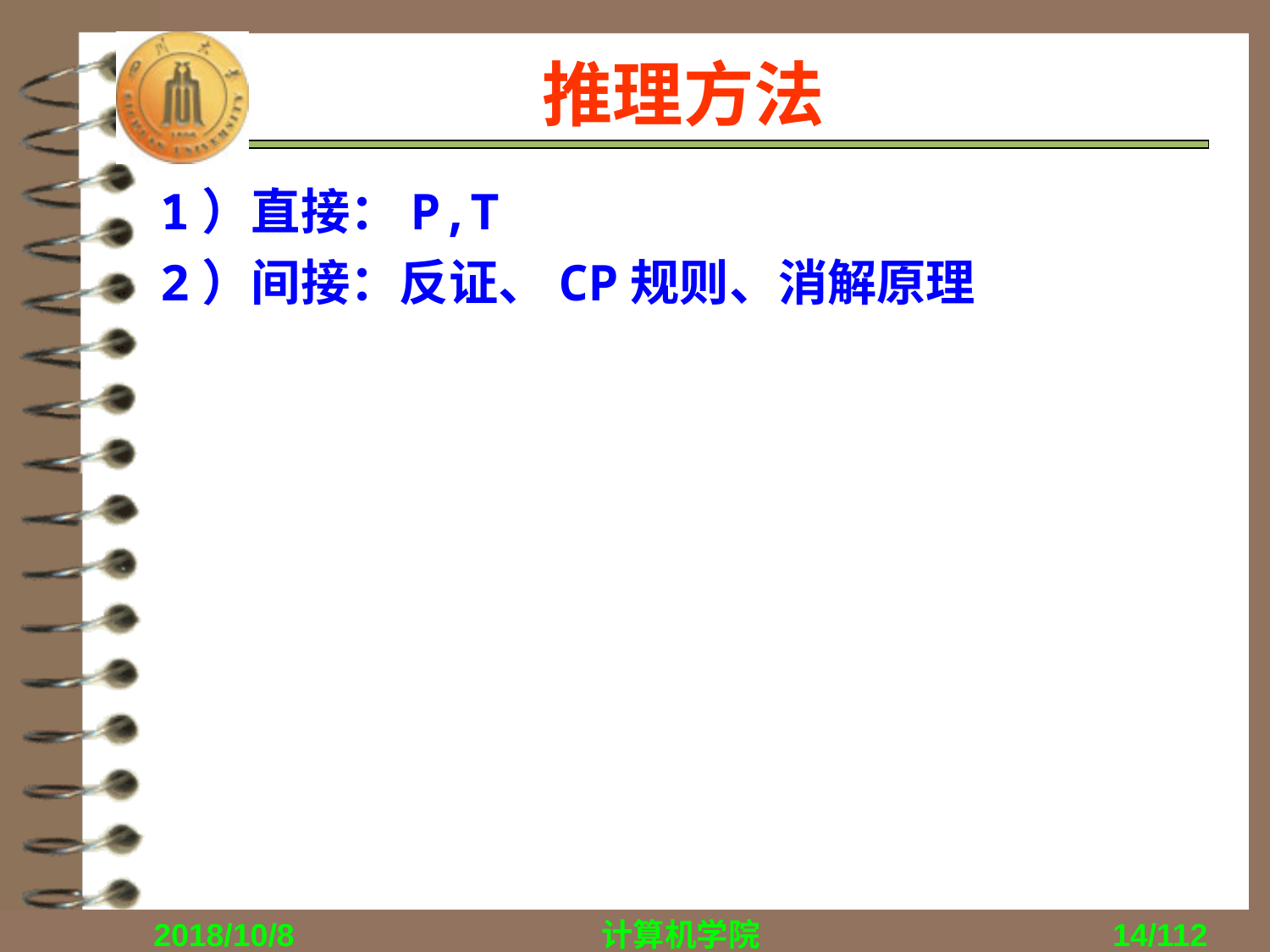

# 推理方法
1）直接：P,T
2）间接：反证、CP规则、消解原理
2018/10/8
计算机学院
14/112